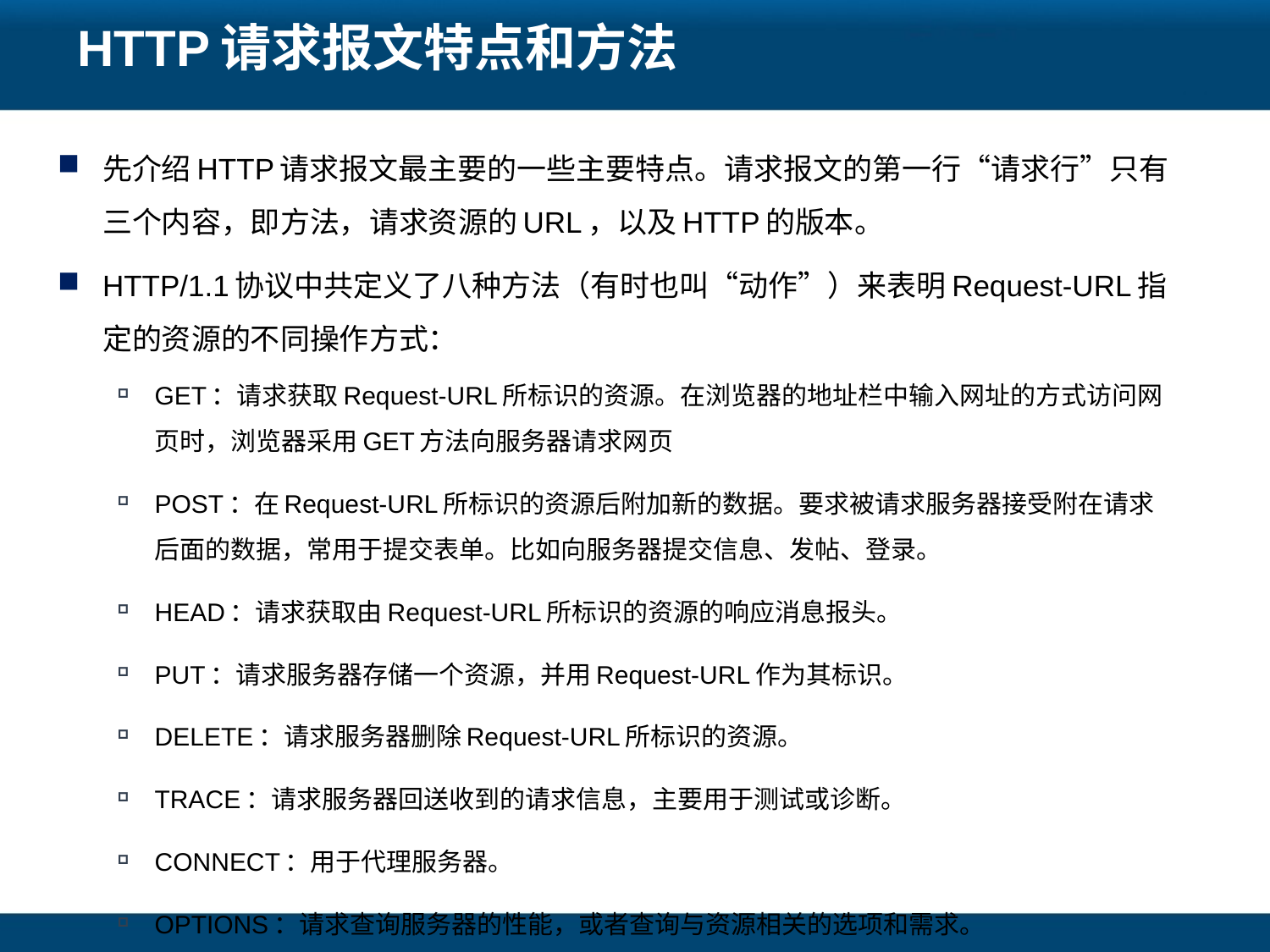

# HTTP请求报文特点和方法
先介绍HTTP请求报文最主要的一些主要特点。请求报文的第一行“请求行”只有三个内容，即方法，请求资源的URL，以及HTTP的版本。
HTTP/1.1协议中共定义了八种方法（有时也叫“动作”）来表明Request-URL指定的资源的不同操作方式：
GET：请求获取Request-URL所标识的资源。在浏览器的地址栏中输入网址的方式访问网页时，浏览器采用GET方法向服务器请求网页
POST：在Request-URL所标识的资源后附加新的数据。要求被请求服务器接受附在请求后面的数据，常用于提交表单。比如向服务器提交信息、发帖、登录。
HEAD：请求获取由Request-URL所标识的资源的响应消息报头。
PUT：请求服务器存储一个资源，并用Request-URL作为其标识。
DELETE：请求服务器删除Request-URL所标识的资源。
TRACE：请求服务器回送收到的请求信息，主要用于测试或诊断。
CONNECT：用于代理服务器。
OPTIONS：请求查询服务器的性能，或者查询与资源相关的选项和需求。